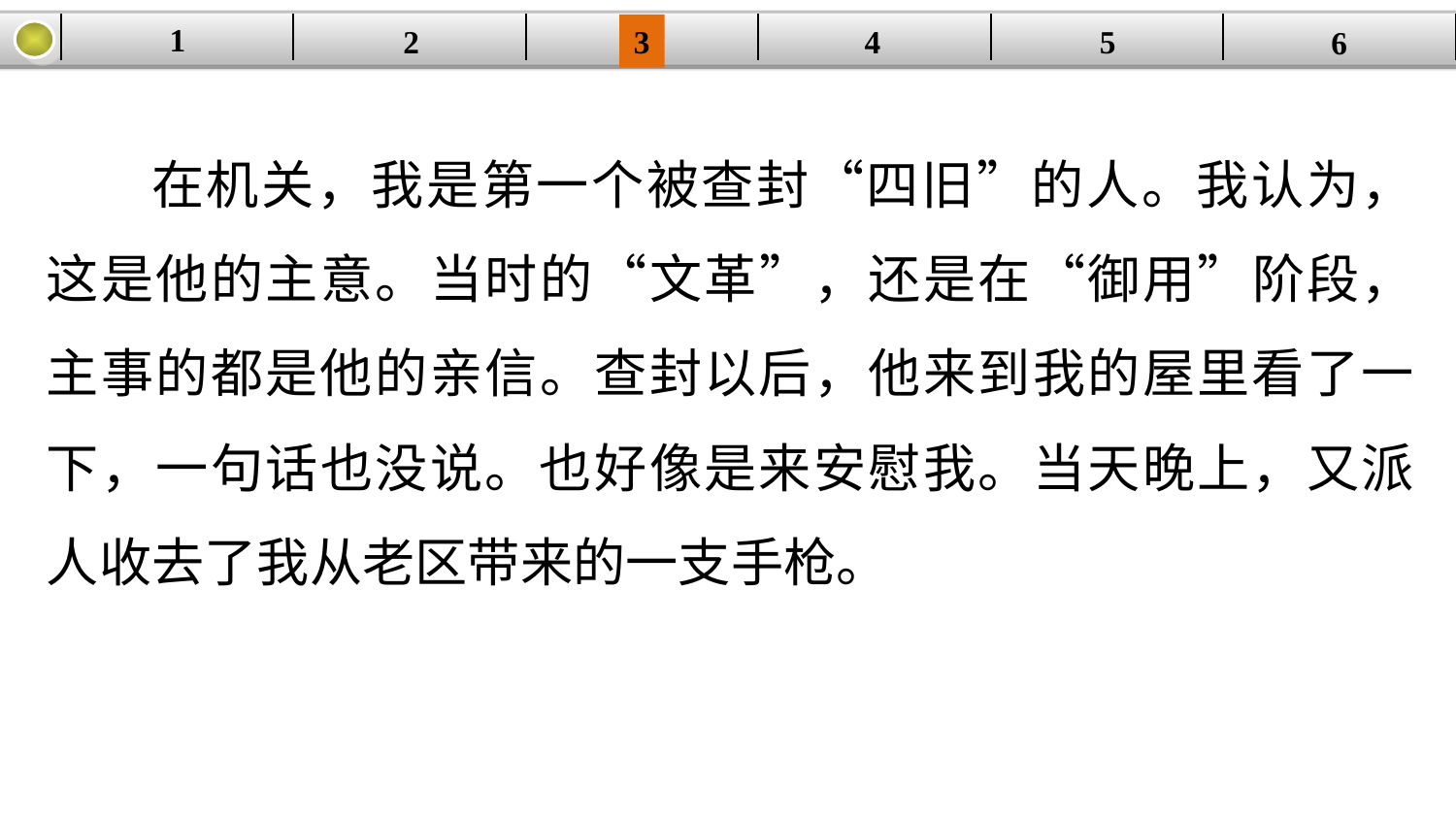

1
|  |  |  |  |  |  |
| --- | --- | --- | --- | --- | --- |
2
3
4
5
6

在机关，我是第一个被查封“四旧”的人。我认为，这是他的主意。当时的“文革”，还是在“御用”阶段，主事的都是他的亲信。查封以后，他来到我的屋里看了一下，一句话也没说。也好像是来安慰我。当天晚上，又派人收去了我从老区带来的一支手枪。